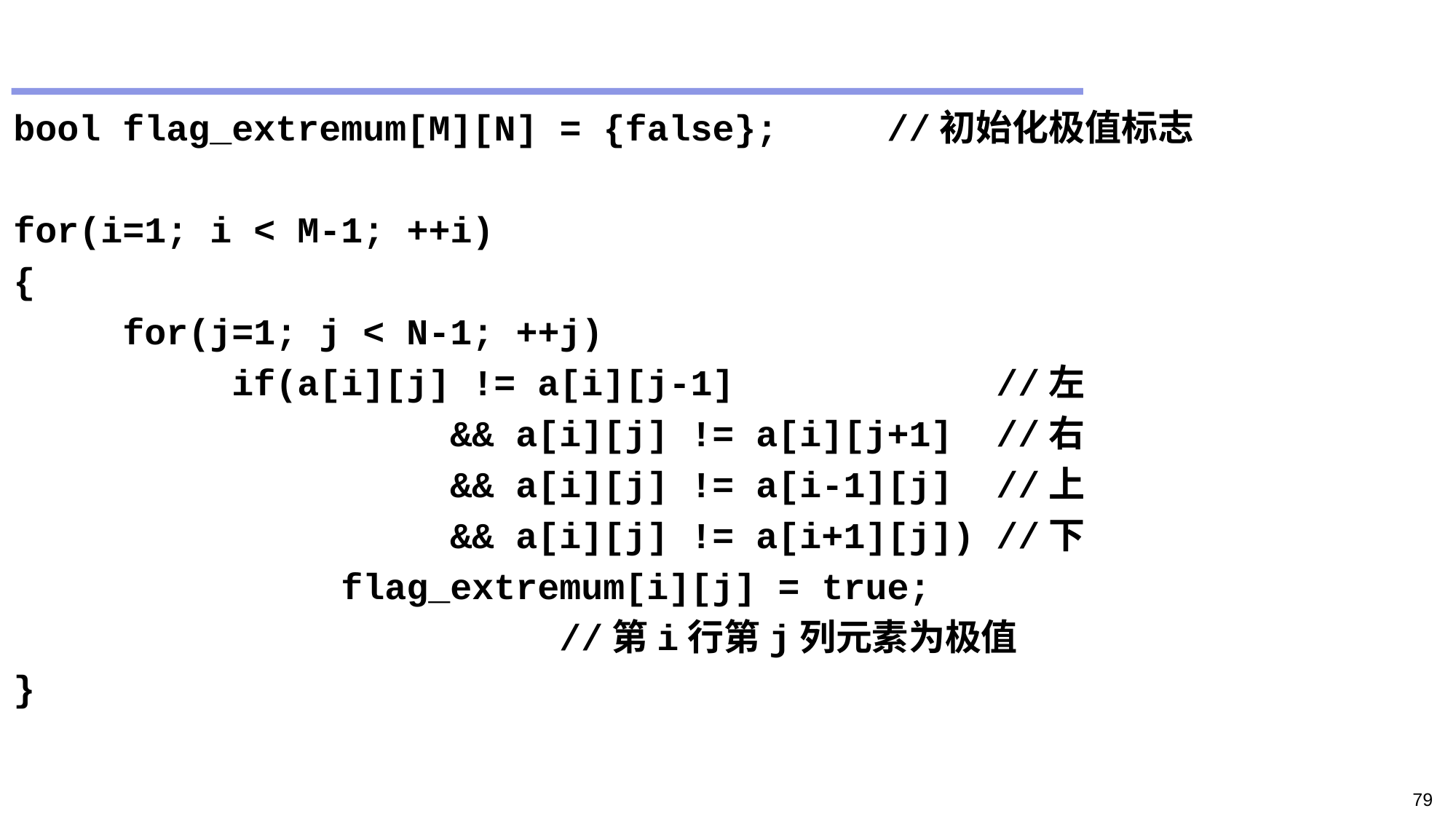

#
bool flag_extremum[M][N] = {false};	//初始化极值标志

for(i=1; i < M-1; ++i)
{
	for(j=1; j < N-1; ++j)
		if(a[i][j] != a[i][j-1]			//左
				&& a[i][j] != a[i][j+1]	//右
				&& a[i][j] != a[i-1][j]	//上
				&& a[i][j] != a[i+1][j])	//下
			flag_extremum[i][j] = true;
					//第i行第j列元素为极值
}

79